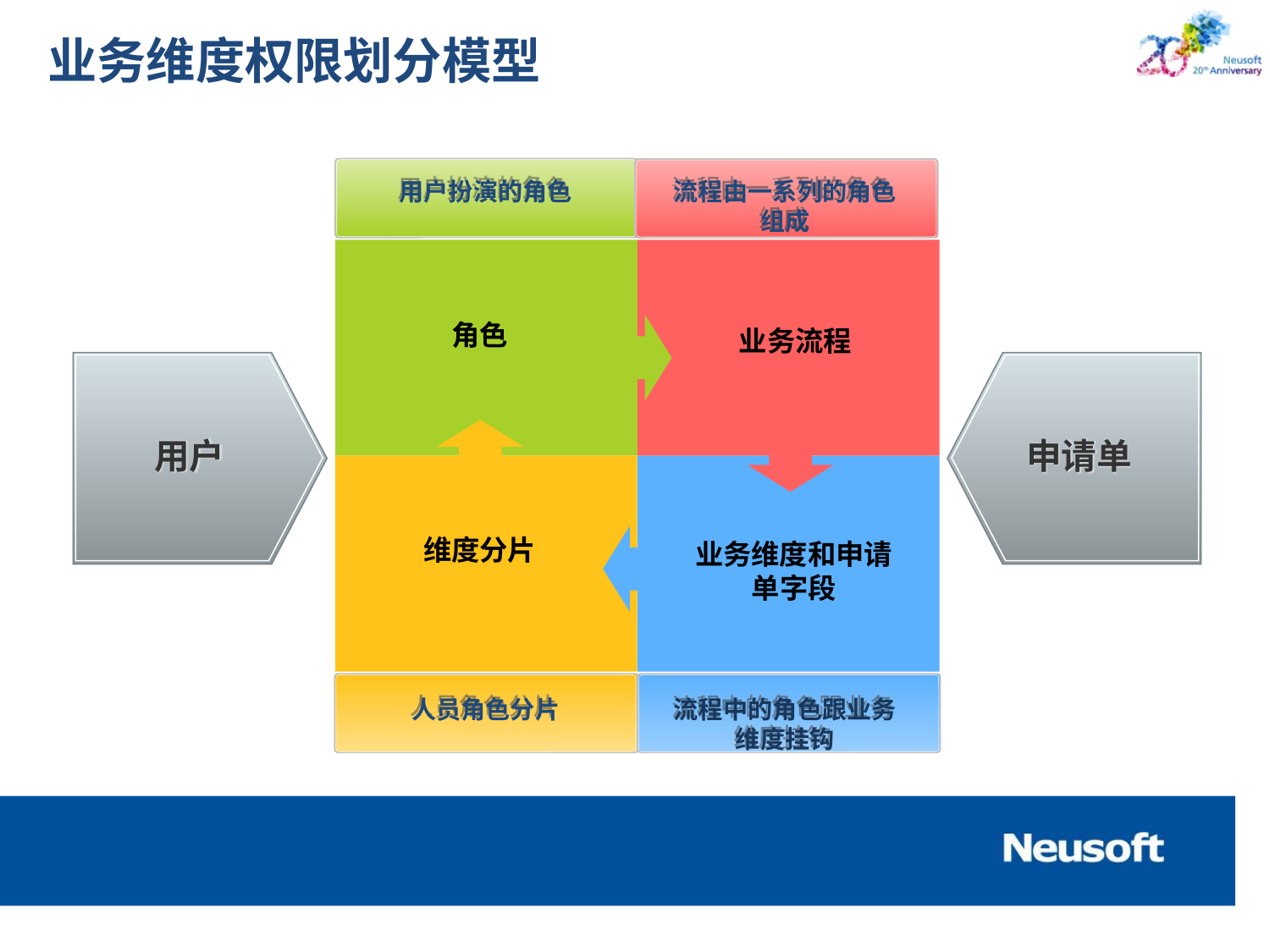

# 业务维度权限划分模型

用户扮演的角色
流程由一系列的角色组成

角色

业务流程

用户
申请单

维度分片
业务维度和申请单字段

人员角色分片
流程中的角色跟业务维度挂钩